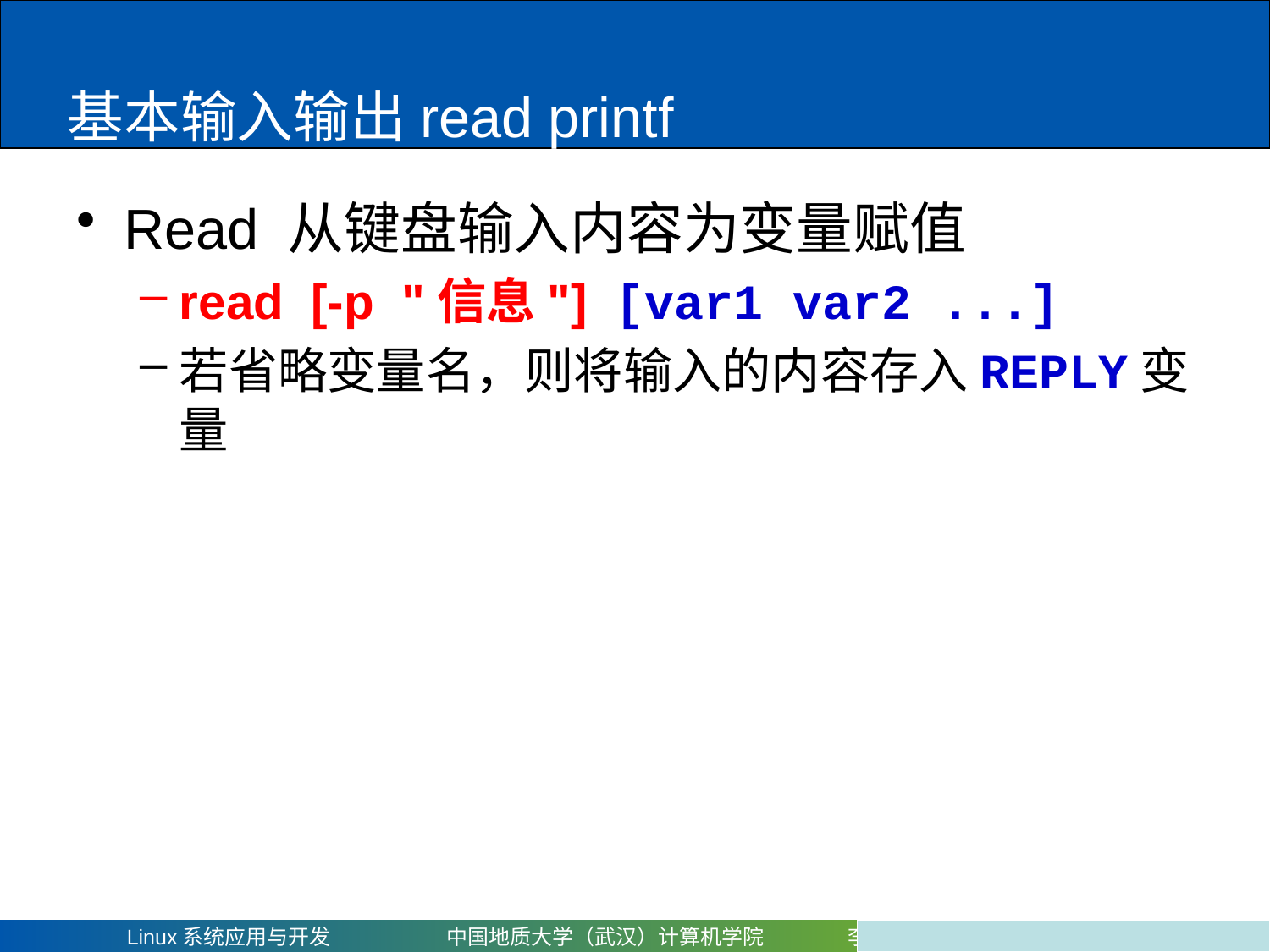

# 基本输入输出read printf
Read 从键盘输入内容为变量赋值
read  [-p  "信息"]  [var1 var2 ...]
若省略变量名，则将输入的内容存入REPLY变量